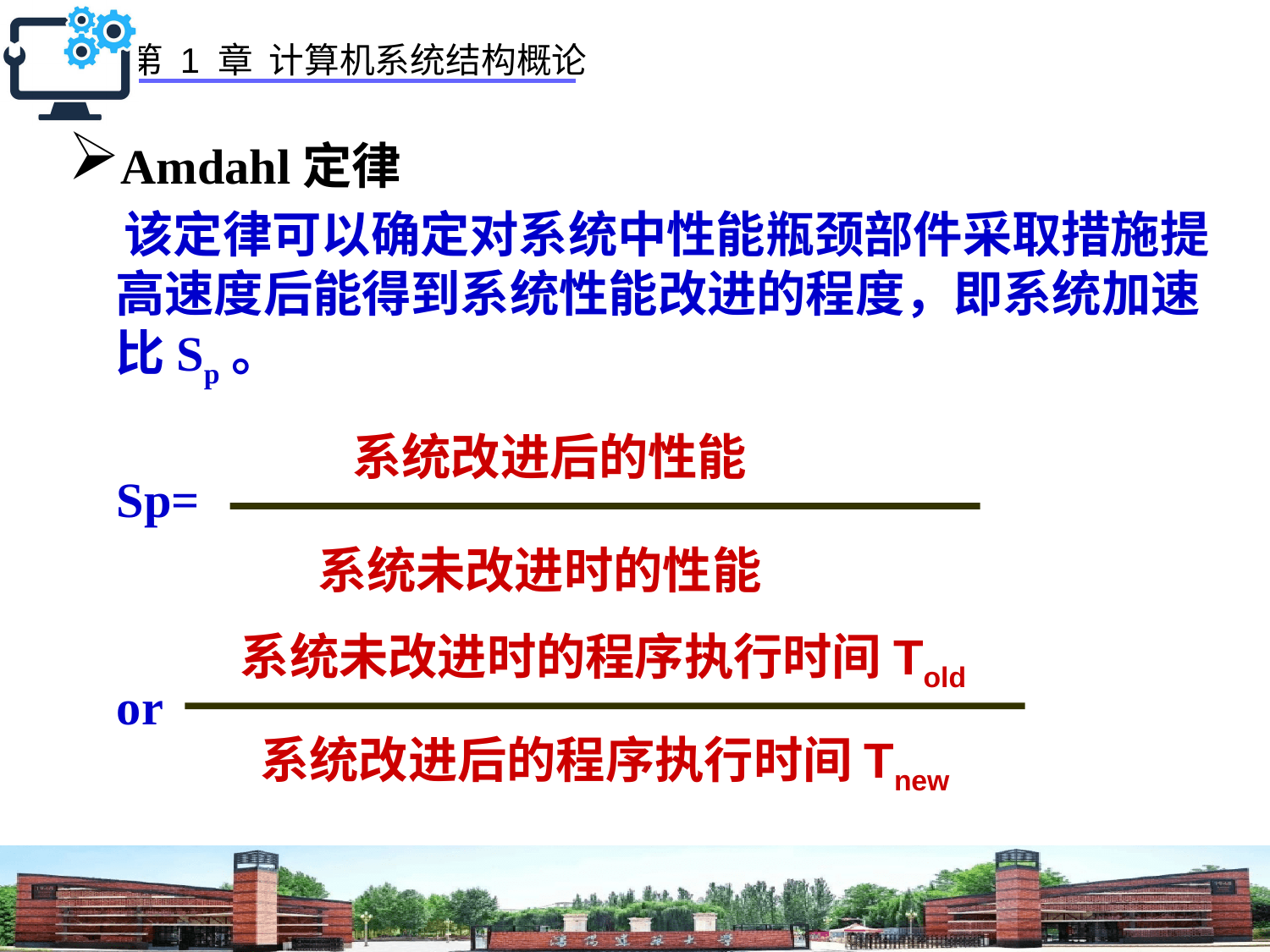

Amdahl定律
    该定律可以确定对系统中性能瓶颈部件采取措施提高速度后能得到系统性能改进的程度，即系统加速比Sp。

    Sp=

    or

系统改进后的性能

系统未改进时的性能
系统未改进时的程序执行时间Told

系统改进后的程序执行时间Tnew